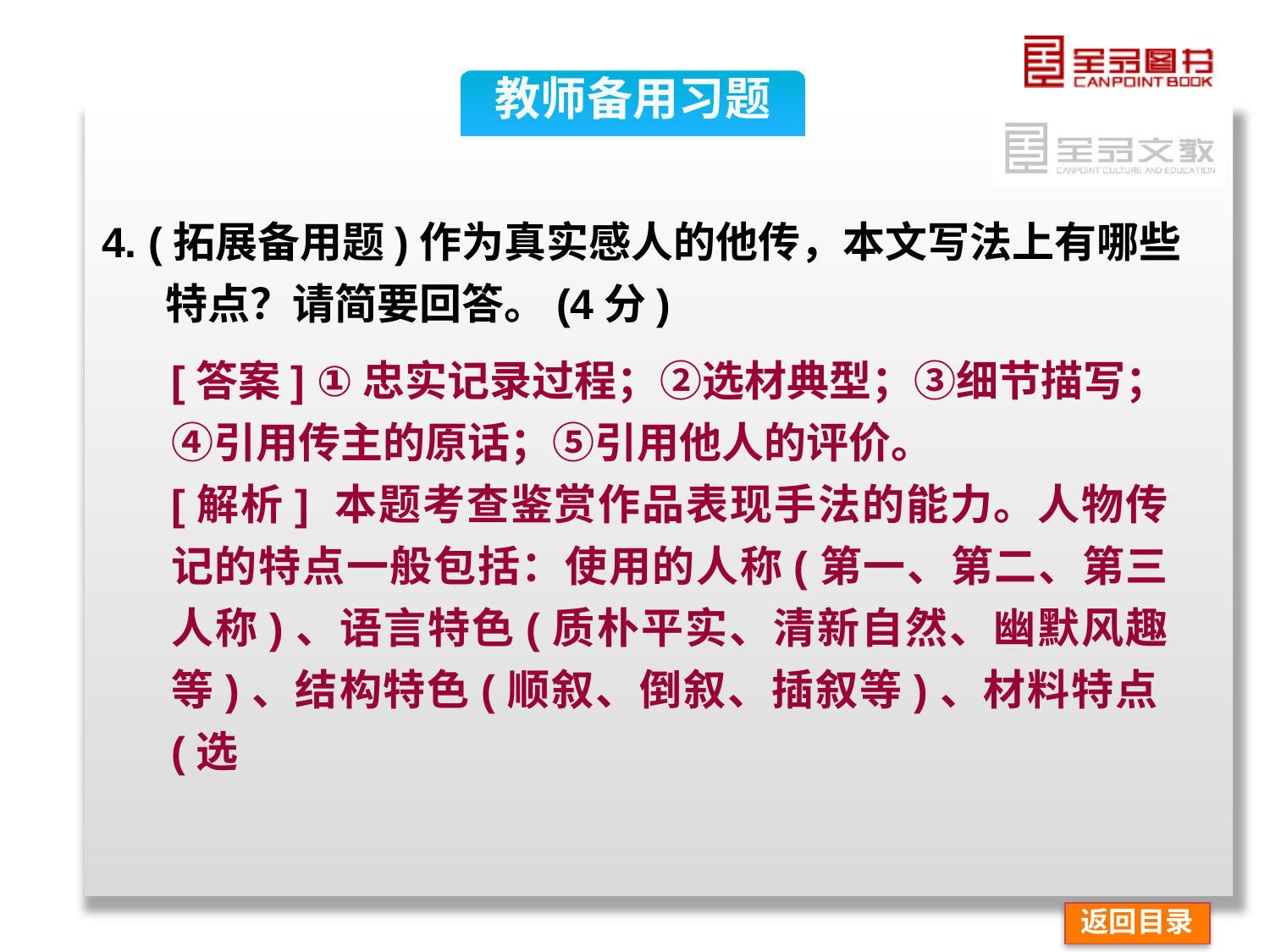

教师备用习题
4. (拓展备用题)作为真实感人的他传，本文写法上有哪些特点？请简要回答。(4分)
[答案] ①忠实记录过程；②选材典型；③细节描写；④引用传主的原话；⑤引用他人的评价。
[解析] 本题考查鉴赏作品表现手法的能力。人物传记的特点一般包括：使用的人称(第一、第二、第三人称)、语言特色(质朴平实、清新自然、幽默风趣等)、结构特色(顺叙、倒叙、插叙等)、材料特点(选
返回目录